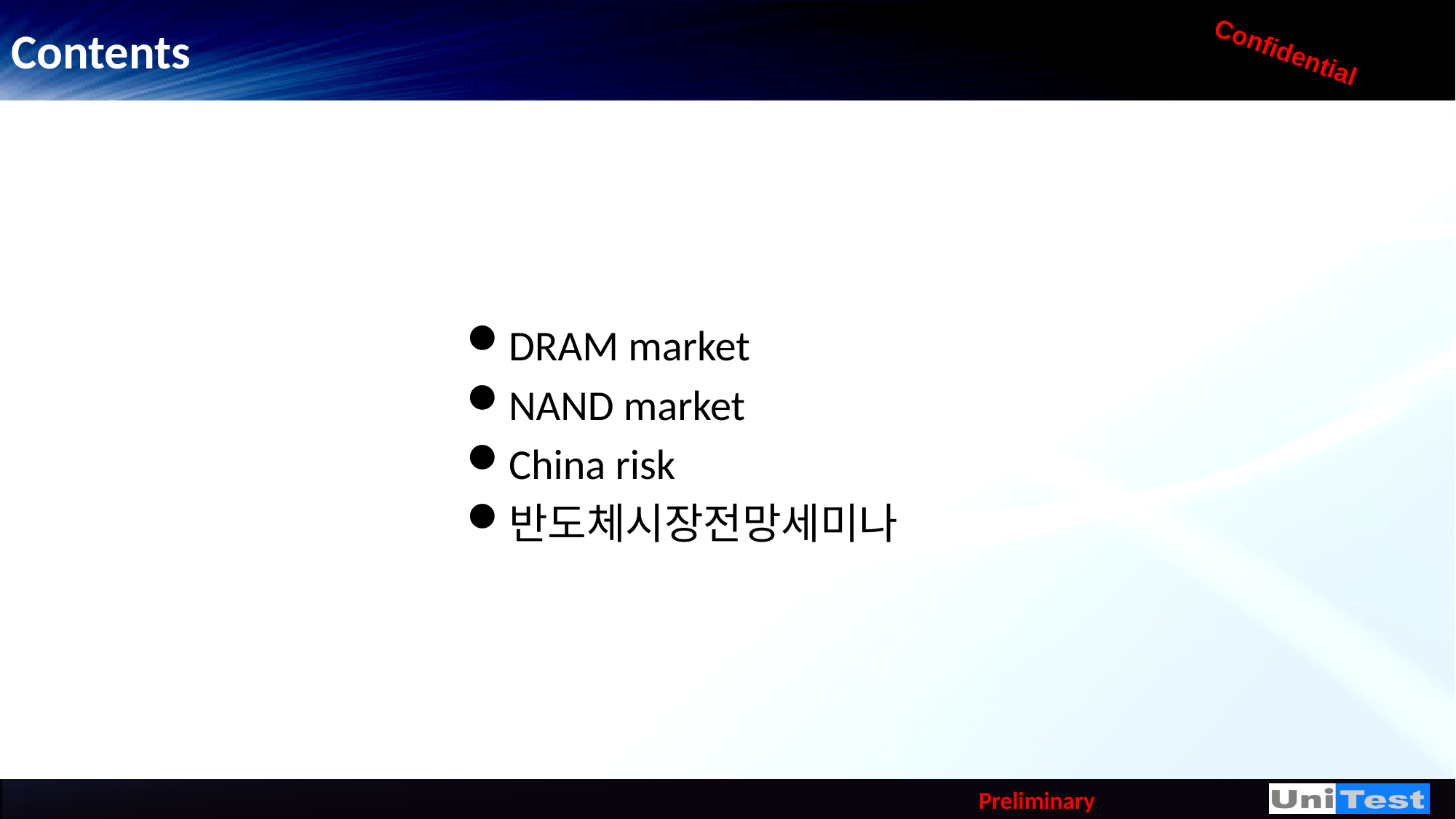

# Contents

DRAM market
NAND market
China risk
반도체시장전망세미나

Preliminary